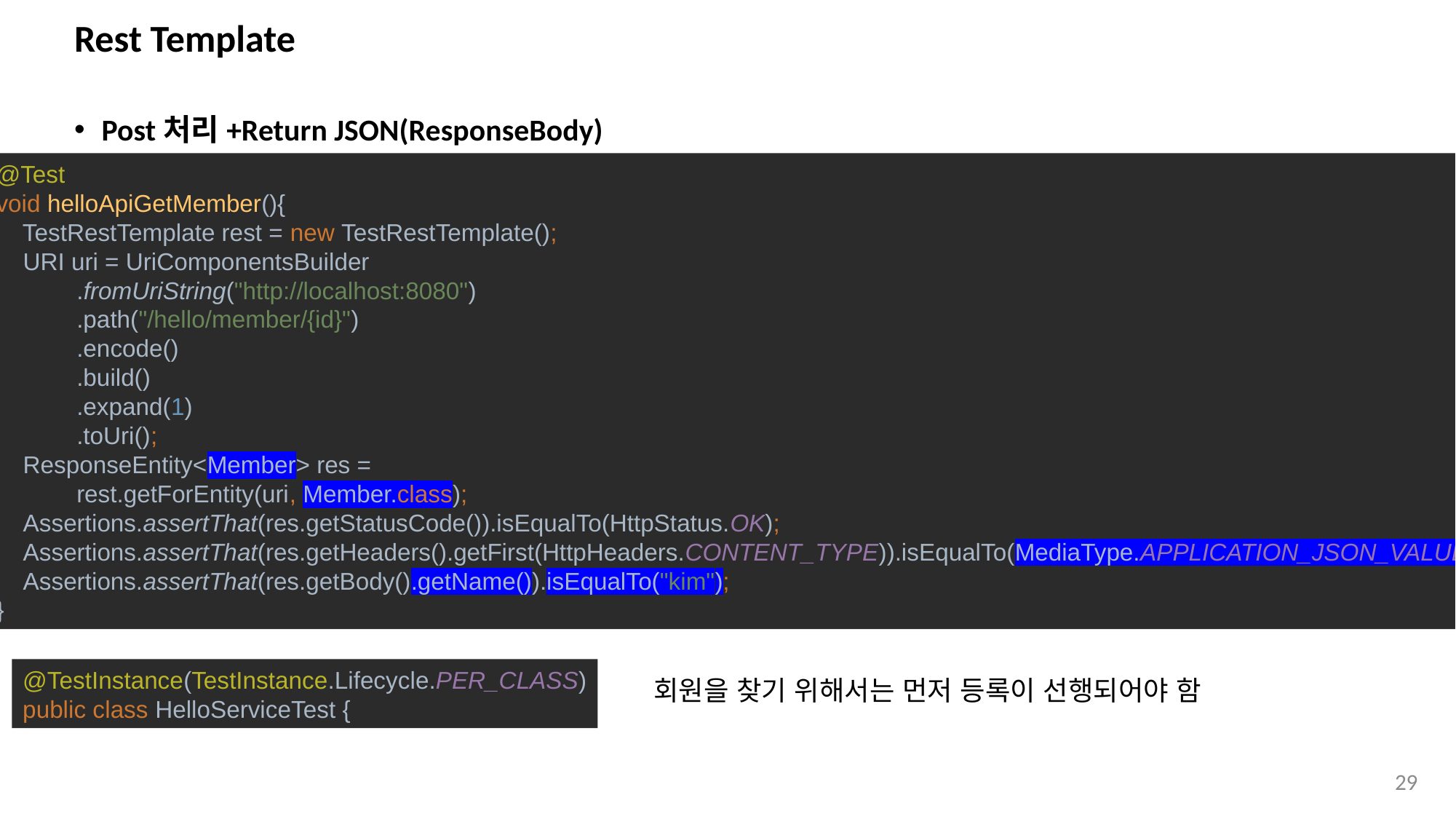

# Rest Template
Post처리+Return JSON(ResponseBody)

@Test
void helloApiGetMember(){
    TestRestTemplate rest = new TestRestTemplate();
    URI uri = UriComponentsBuilder
            .fromUriString("http://localhost:8080")
            .path("/hello/member/{id}")
            .encode()
            .build()
            .expand(1)
            .toUri();
    ResponseEntity<Member> res =
            rest.getForEntity(uri, Member.class);
    Assertions.assertThat(res.getStatusCode()).isEqualTo(HttpStatus.OK);
    Assertions.assertThat(res.getHeaders().getFirst(HttpHeaders.CONTENT_TYPE)).isEqualTo(MediaType.APPLICATION_JSON_VALUE);
    Assertions.assertThat(res.getBody().getName()).isEqualTo("kim");
}
@TestInstance(TestInstance.Lifecycle.PER_CLASS)
public class HelloServiceTest {
회원을 찾기 위해서는 먼저 등록이 선행되어야 함
29